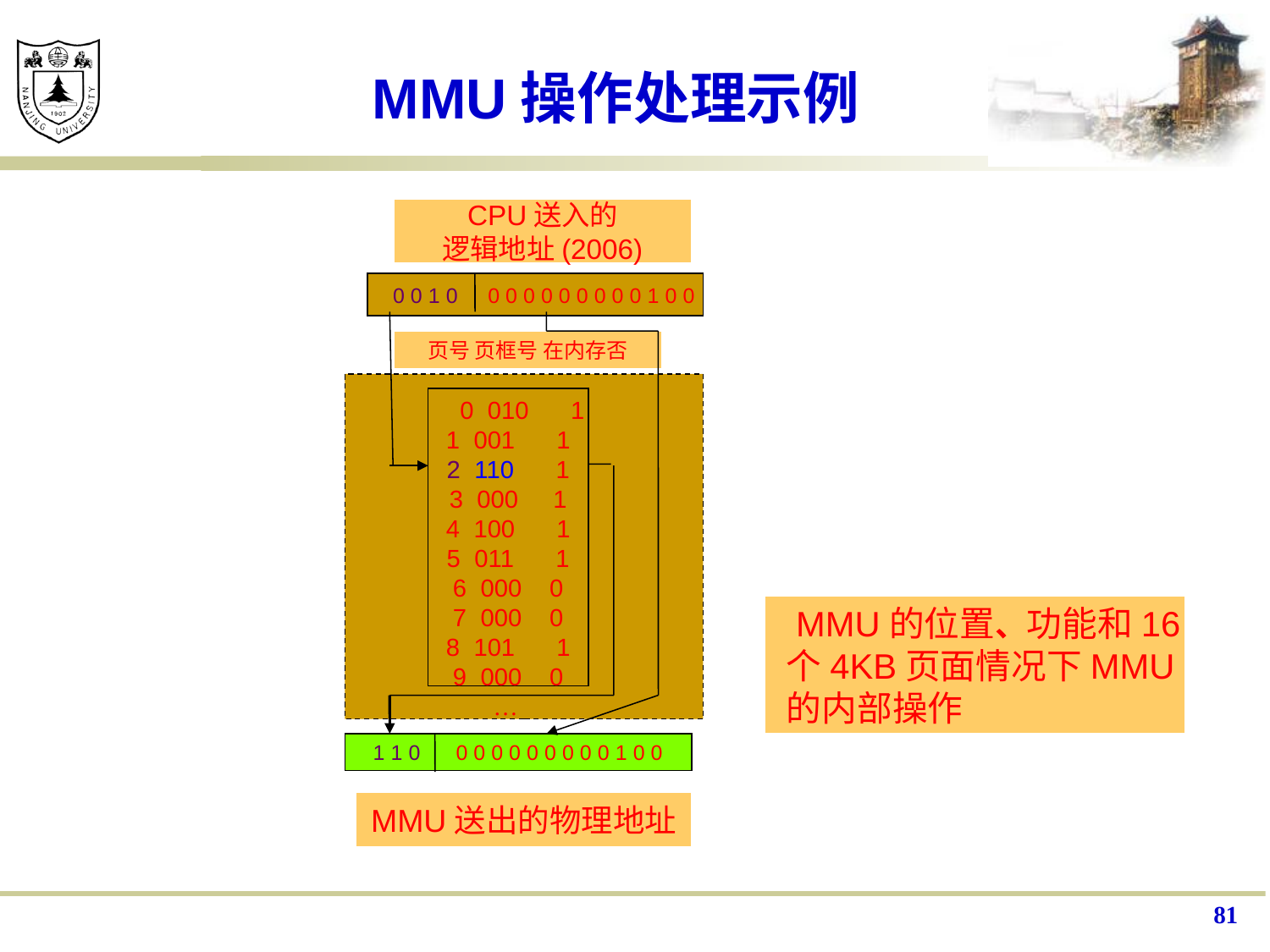

# MMU操作处理示例

CPU送入的
逻辑地址(2006)
   0 0 1 0     0 0 0 0 0 0 0 0 0 1 0 0

页号 页框号 在内存否

    0  010      1
1  001      1
2  110      1
3  000     1
4  100      1
5  011      1
6  000    0
7  000    0
8  101      1
9  000    0
          …

 MMU的位置、功能和16个4KB页面情况下MMU的内部操作

1 1 0      0 0 0 0 0 0 0 0 0 1 0 0

MMU送出的物理地址
81